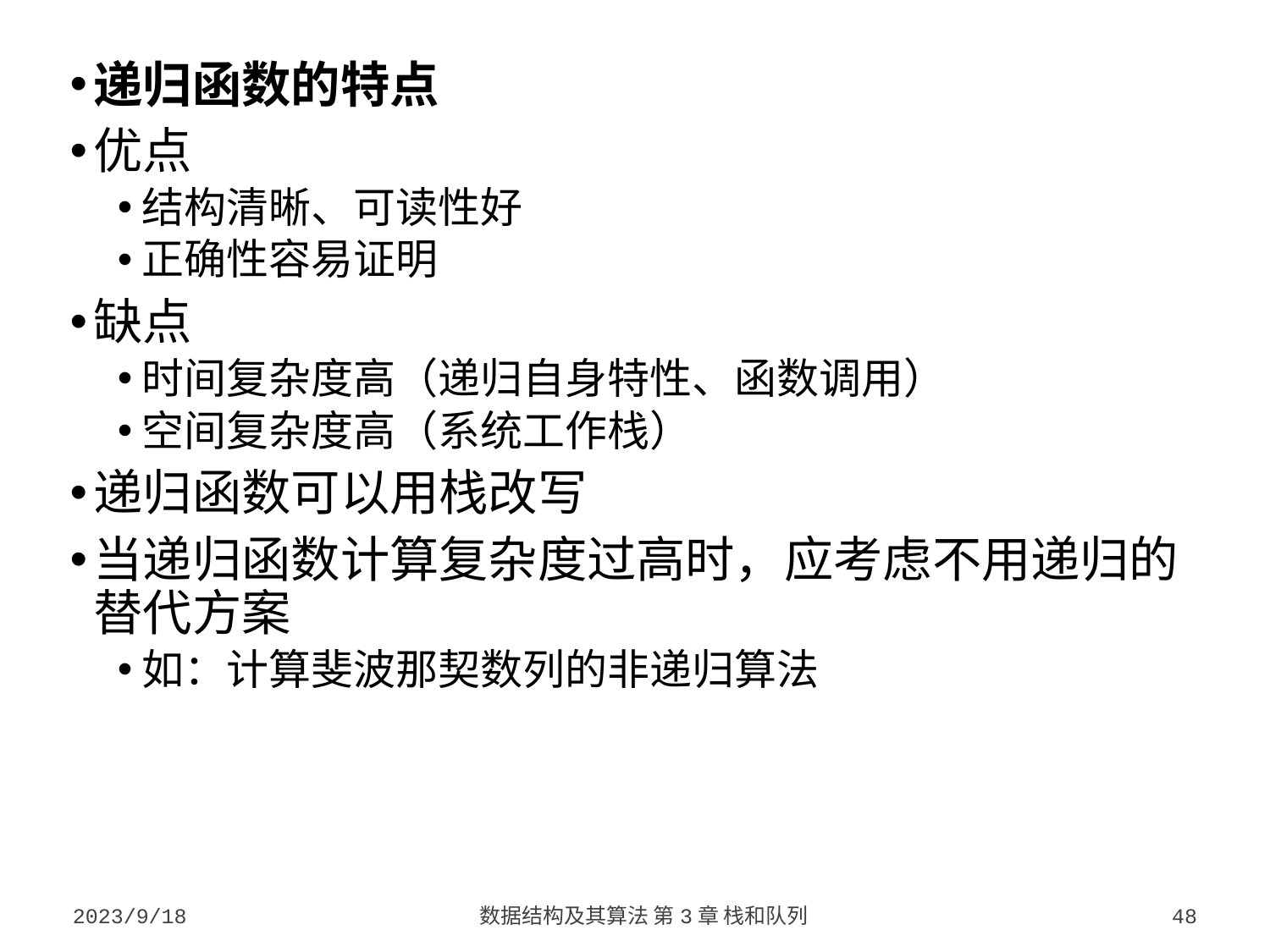

递归函数的特点
优点
结构清晰、可读性好
正确性容易证明
缺点
时间复杂度高（递归自身特性、函数调用）
空间复杂度高（系统工作栈）
递归函数可以用栈改写
当递归函数计算复杂度过高时，应考虑不用递归的替代方案
如：计算斐波那契数列的非递归算法
2023/9/18
数据结构及其算法 第3章 栈和队列
48